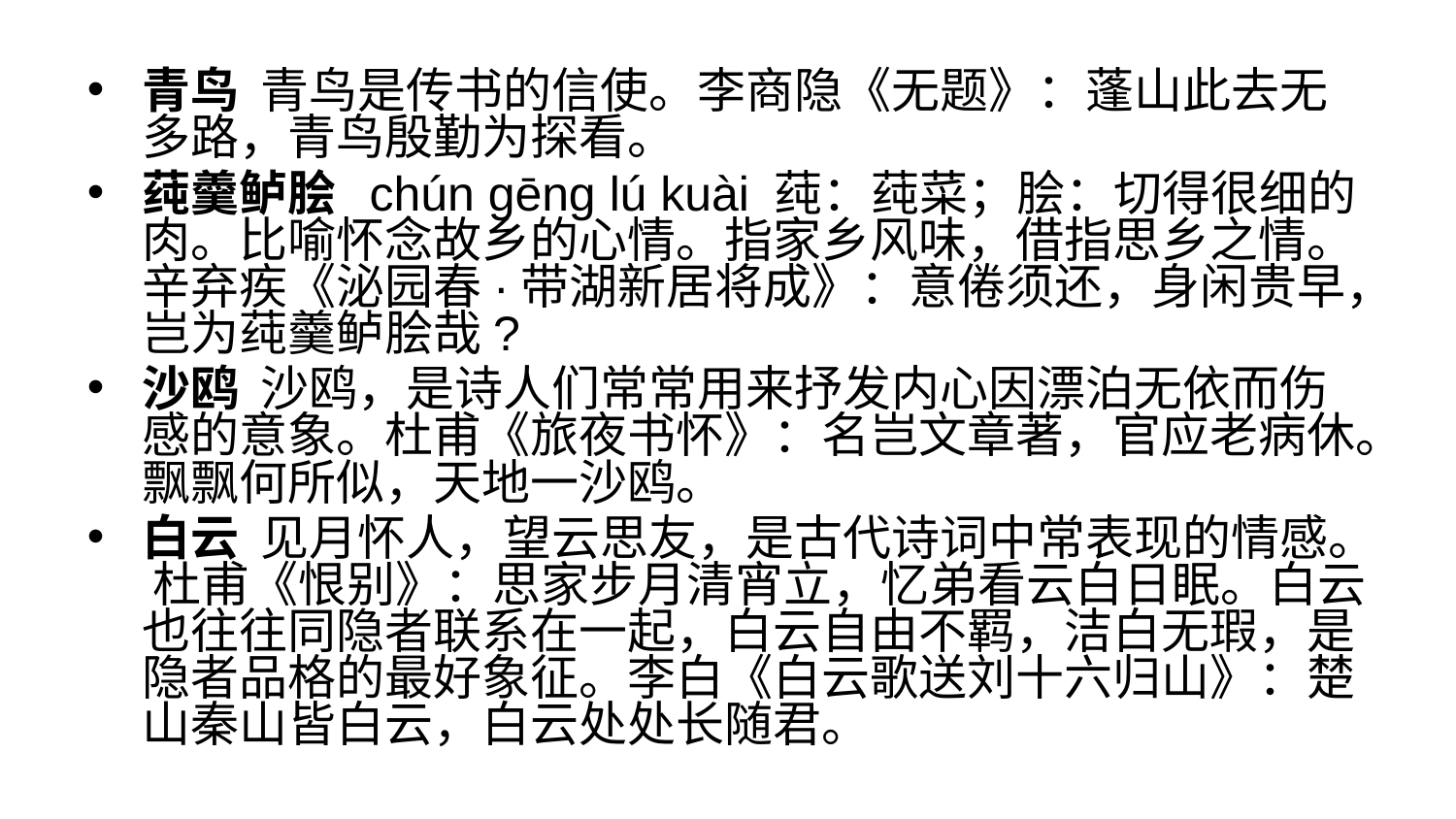

#
青鸟  青鸟是传书的信使。李商隐《无题》：蓬山此去无多路，青鸟殷勤为探看。
莼羹鲈脍  chún gēng lú kuài 莼：莼菜；脍：切得很细的肉。比喻怀念故乡的心情。指家乡风味，借指思乡之情。辛弃疾《泌园春·带湖新居将成》：意倦须还，身闲贵早，岂为莼羹鲈脍哉?
沙鸥  沙鸥，是诗人们常常用来抒发内心因漂泊无依而伤感的意象。杜甫《旅夜书怀》：名岂文章著，官应老病休。飘飘何所似，天地一沙鸥。
白云  见月怀人，望云思友，是古代诗词中常表现的情感。 杜甫《恨别》：思家步月清宵立，忆弟看云白日眠。白云也往往同隐者联系在一起，白云自由不羁，洁白无瑕，是隐者品格的最好象征。李白《白云歌送刘十六归山》：楚山秦山皆白云，白云处处长随君。